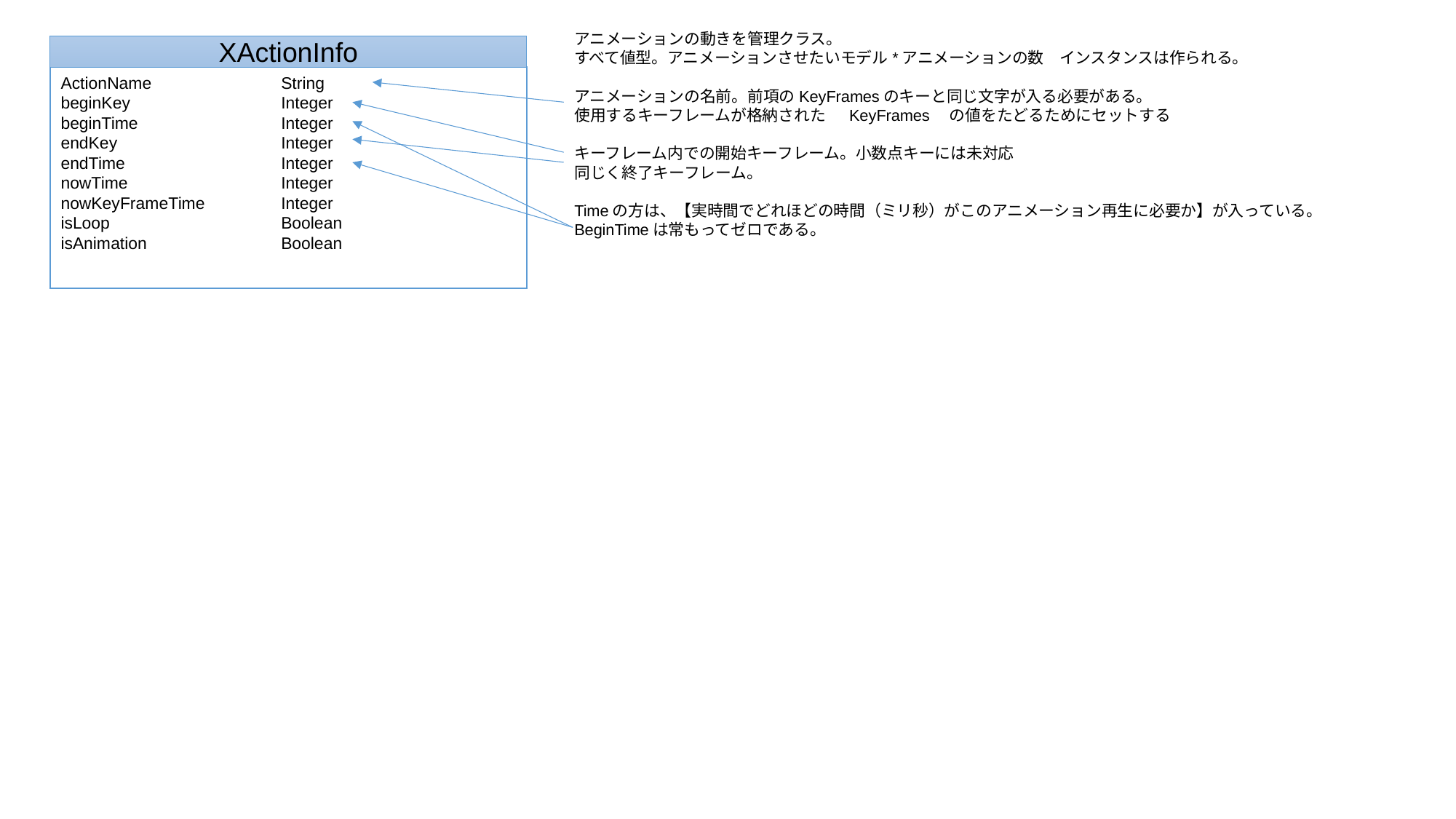

アニメーションの動きを管理クラス。
すべて値型。アニメーションさせたいモデル*アニメーションの数　インスタンスは作られる。

アニメーションの名前。前項のKeyFramesのキーと同じ文字が入る必要がある。
使用するキーフレームが格納された　 KeyFrames　の値をたどるためにセットする

キーフレーム内での開始キーフレーム。小数点キーには未対応
同じく終了キーフレーム。

Timeの方は、【実時間でどれほどの時間（ミリ秒）がこのアニメーション再生に必要か】が入っている。
BeginTimeは常もってゼロである。

XActionInfo
ActionName
beginKey
beginTime
endKey
endTime
nowTime
nowKeyFrameTime
isLoop
isAnimation
String
Integer
Integer
Integer
Integer
Integer
Integer
Boolean
Boolean